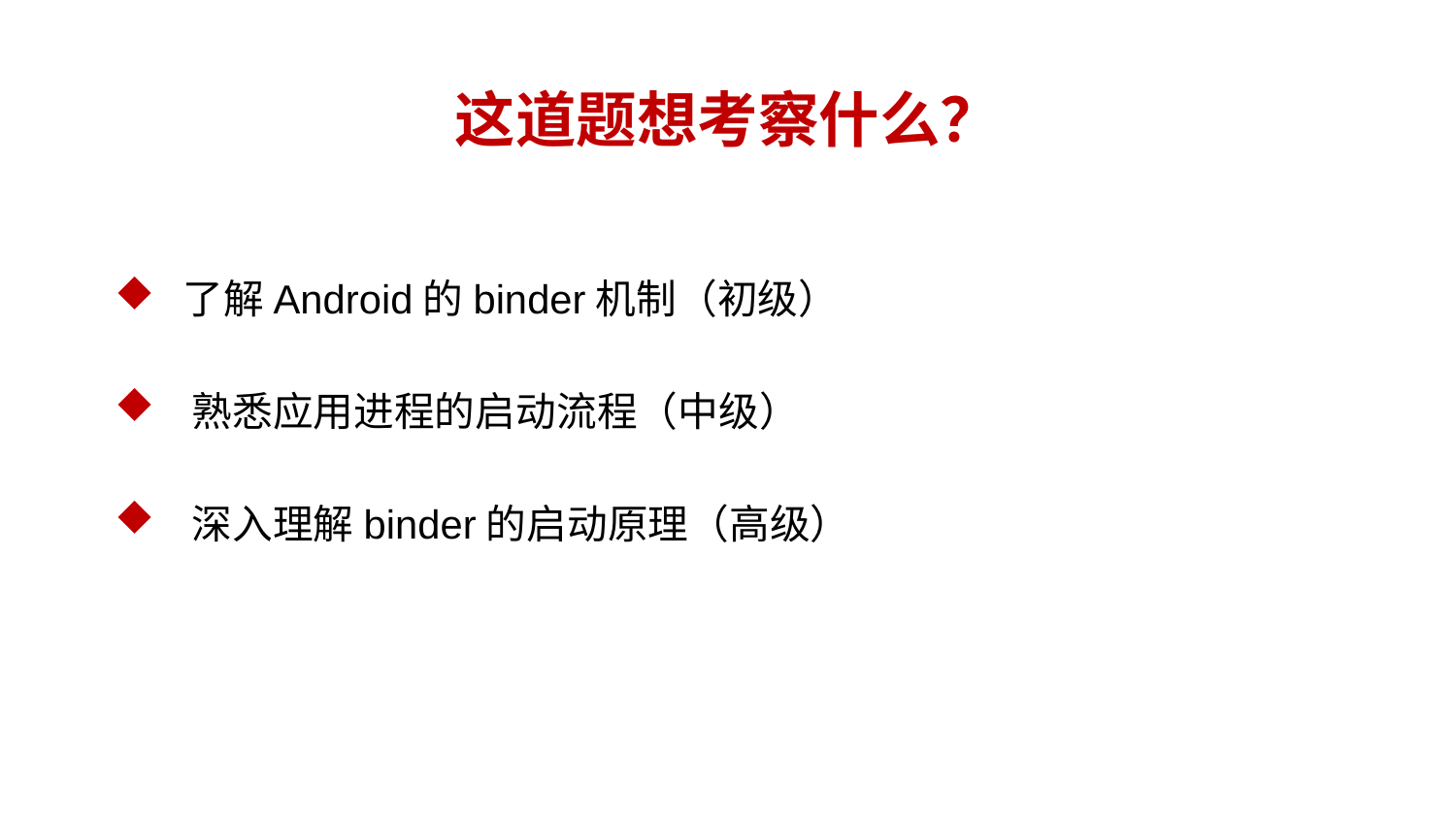

# 这道题想考察什么？
  了解Android的binder机制（初级）
   熟悉应用进程的启动流程（中级）
   深入理解binder的启动原理（高级）